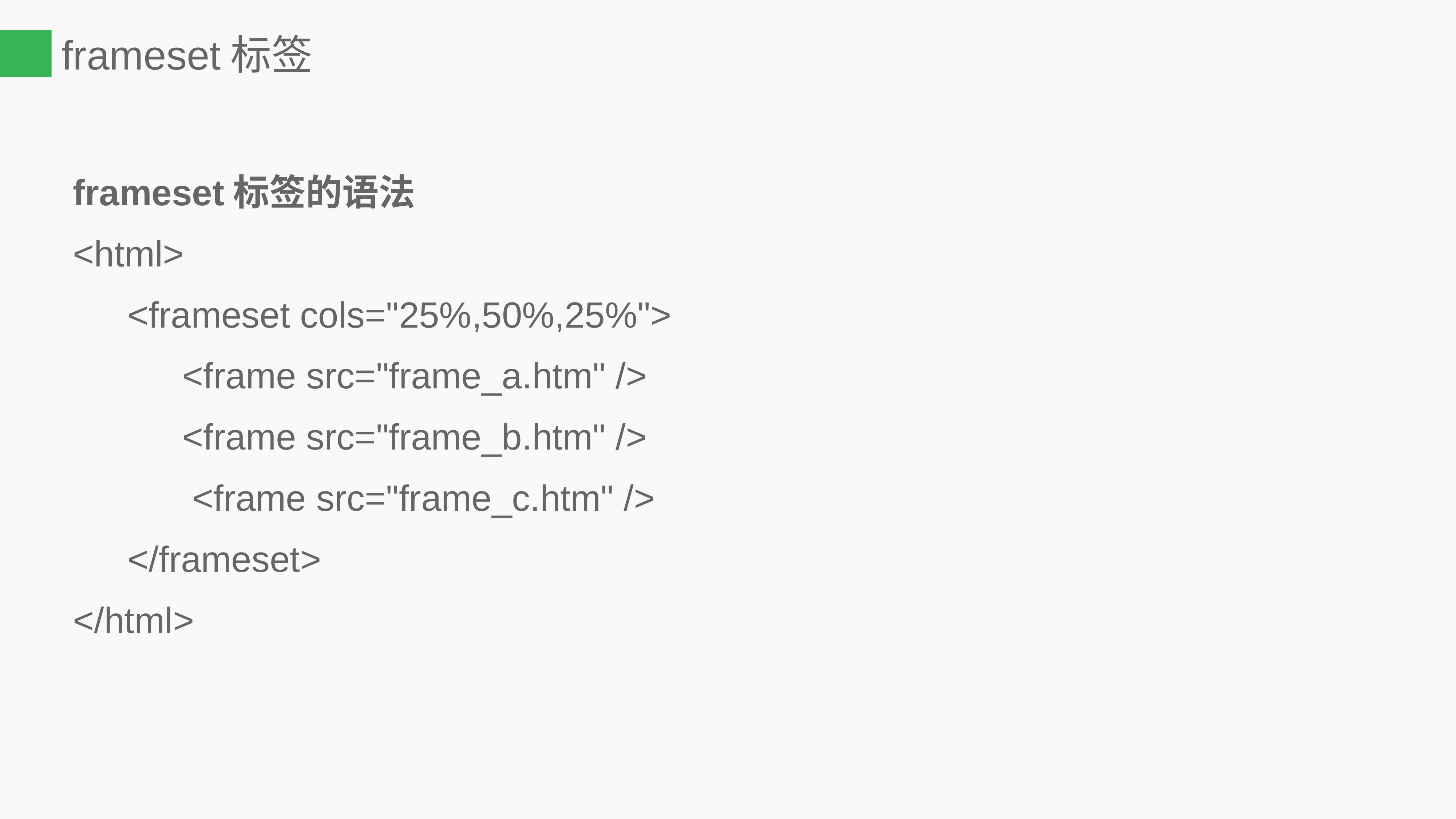

# frameset标签
frameset标签的语法
<html>
 	<frameset cols="25%,50%,25%">
		<frame src="frame_a.htm" />
 		<frame src="frame_b.htm" />
		 <frame src="frame_c.htm" />
	</frameset>
</html>